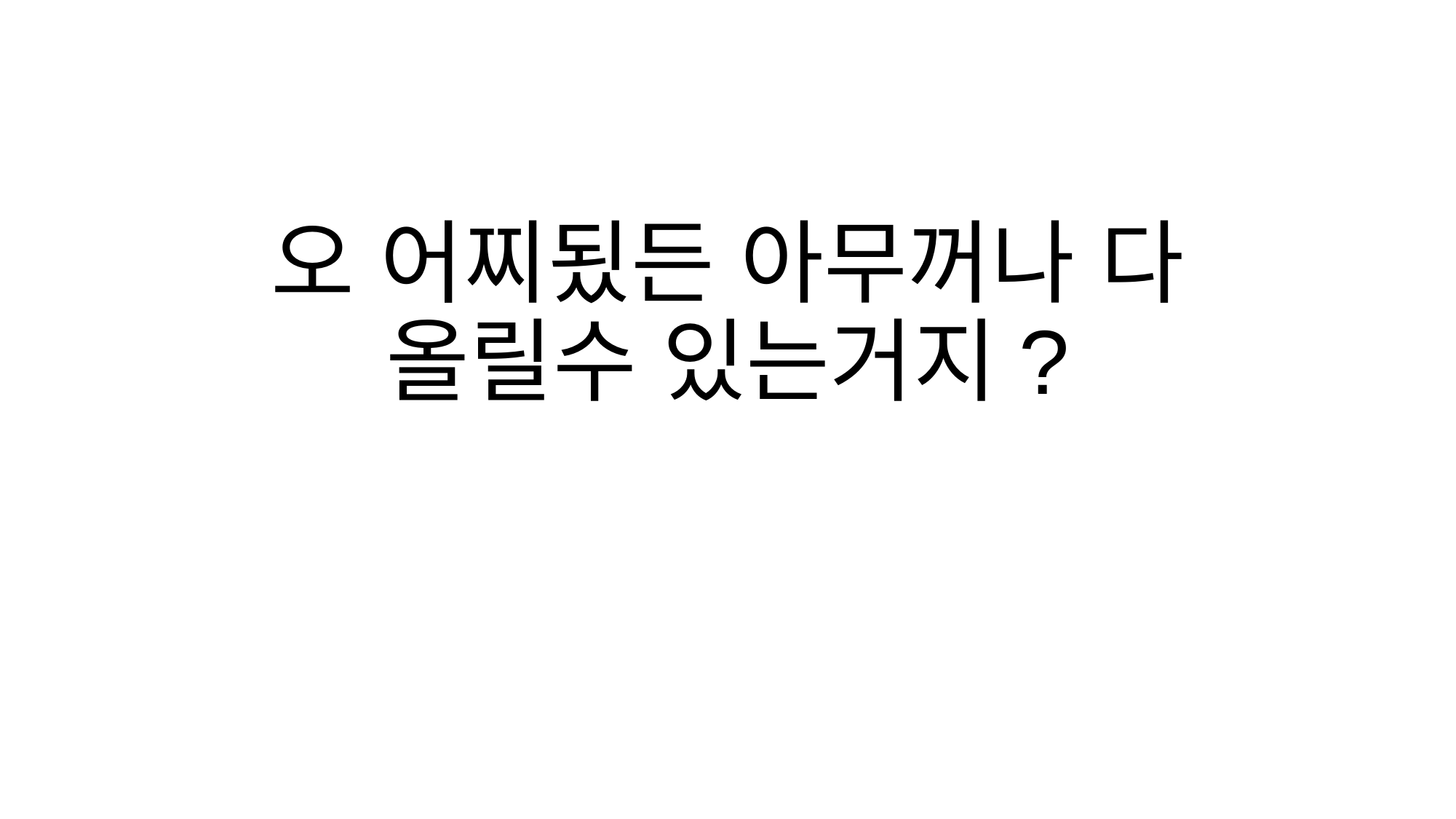

# 오 어찌됬든 아무꺼나 다 올릴수 있는거지?